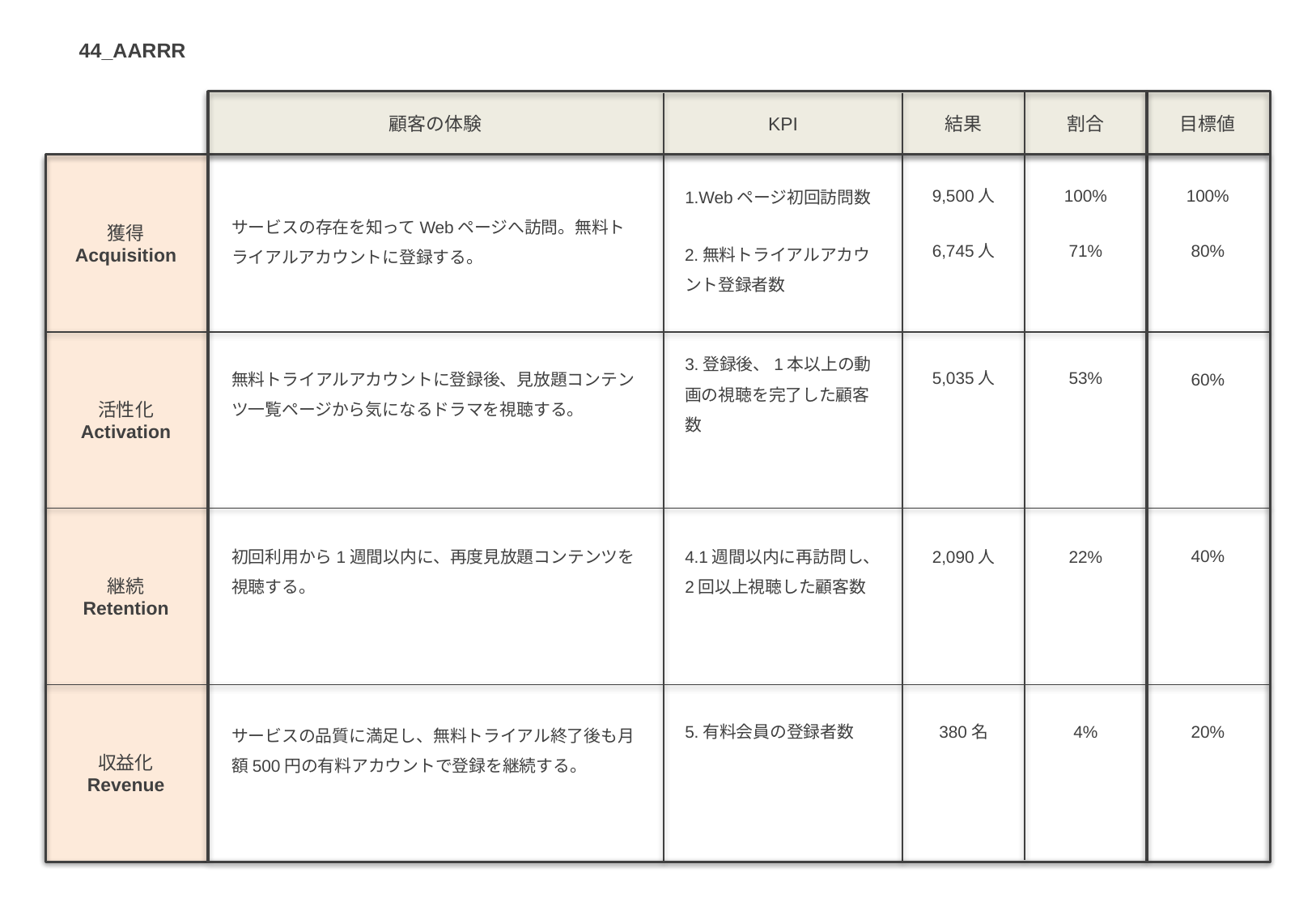

44_AARRR

顧客の体験
KPI
結果
割合
目標値

100%
100%
9,500人
1.Webページ初回訪問数
サービスの存在を知ってWebページへ訪問。無料トライアルアカウントに登録する。
獲得
Acquisition
80%
6,745人
71%
2.無料トライアルアカウント登録者数
無料トライアルアカウントに登録後、見放題コンテンツ一覧ページから気になるドラマを視聴する。
3.登録後、1本以上の動画の視聴を完了した顧客数
5,035人
53%
60%
活性化
Activation
初回利用から1週間以内に、再度見放題コンテンツを視聴する。
4.1週間以内に再訪問し、2回以上視聴した顧客数
40%
2,090人
22%
継続
Retention
5.有料会員の登録者数
20%
380名
4%
サービスの品質に満足し、無料トライアル終了後も月額500円の有料アカウントで登録を継続する。
収益化
Revenue